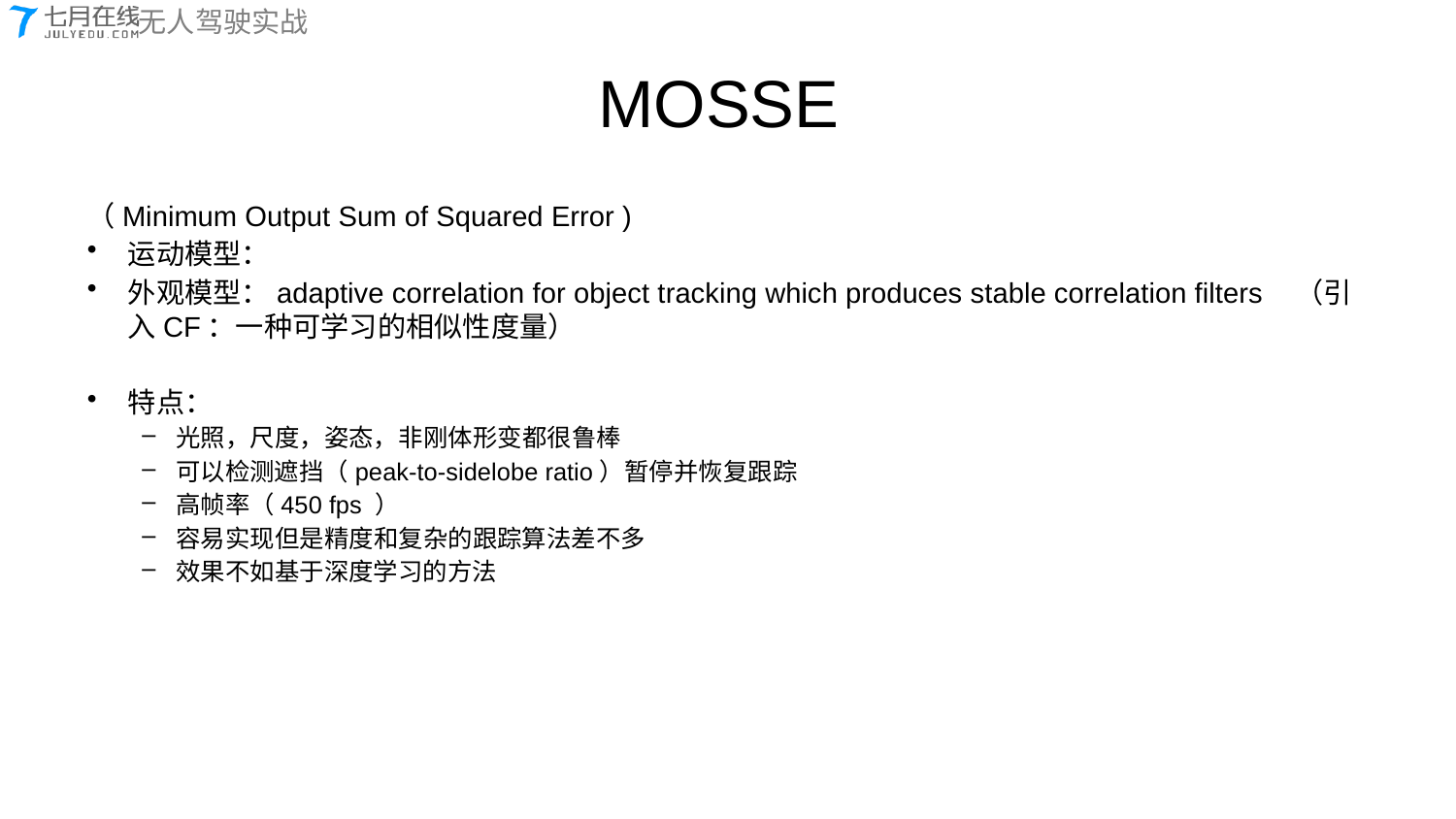

# MOSSE
（Minimum Output Sum of Squared Error )
运动模型：
外观模型：adaptive correlation for object tracking which produces stable correlation filters   （引入CF：一种可学习的相似性度量）

特点：
光照，尺度，姿态，非刚体形变都很鲁棒
可以检测遮挡（peak-to-sidelobe ratio）暂停并恢复跟踪
高帧率（450 fps ）
容易实现但是精度和复杂的跟踪算法差不多
效果不如基于深度学习的方法